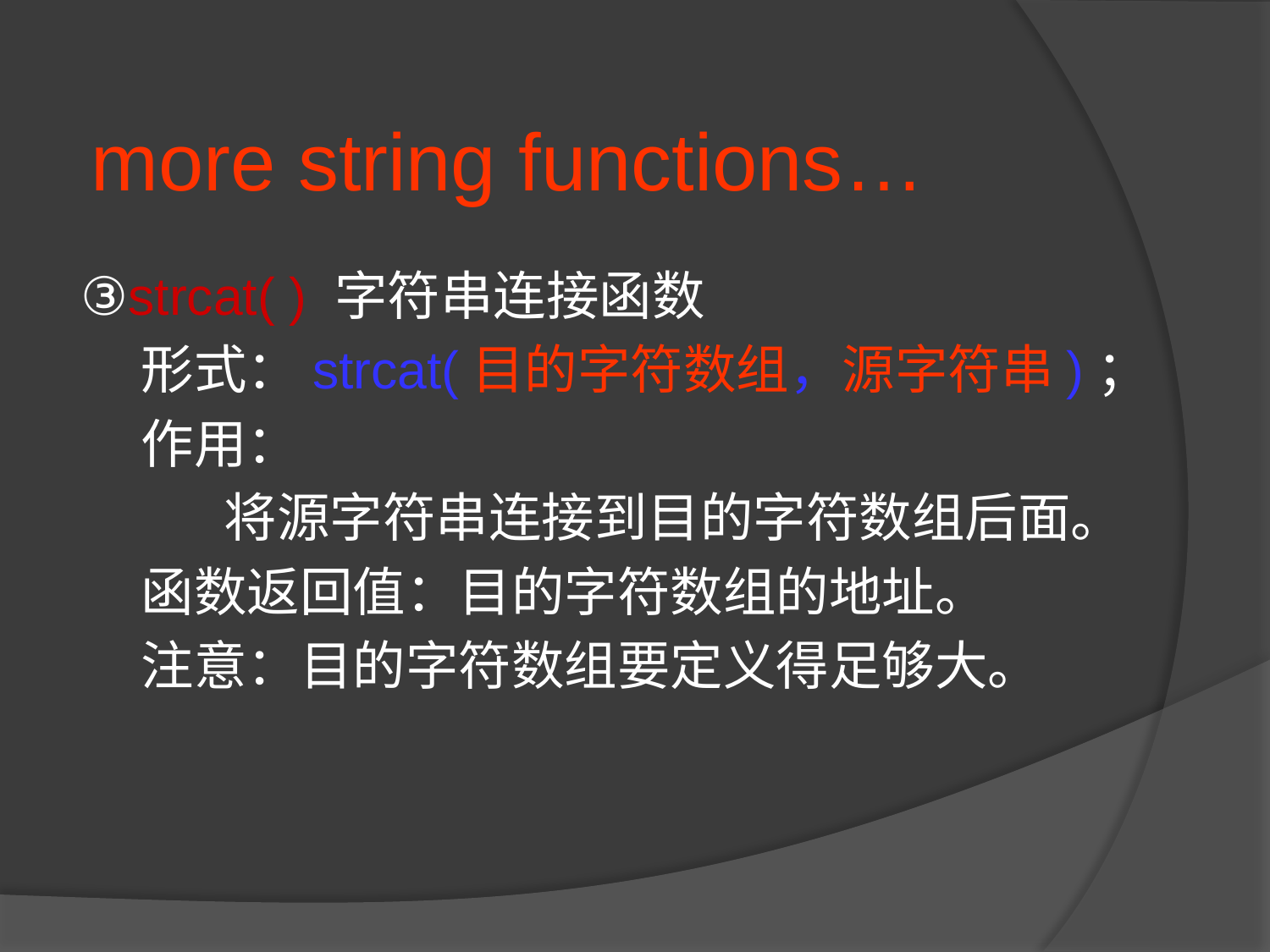

# more string functions…
③strcat( ) 字符串连接函数
    形式：strcat(目的字符数组，源字符串)；
    作用：
           将源字符串连接到目的字符数组后面。
    函数返回值：目的字符数组的地址。
    注意：目的字符数组要定义得足够大。